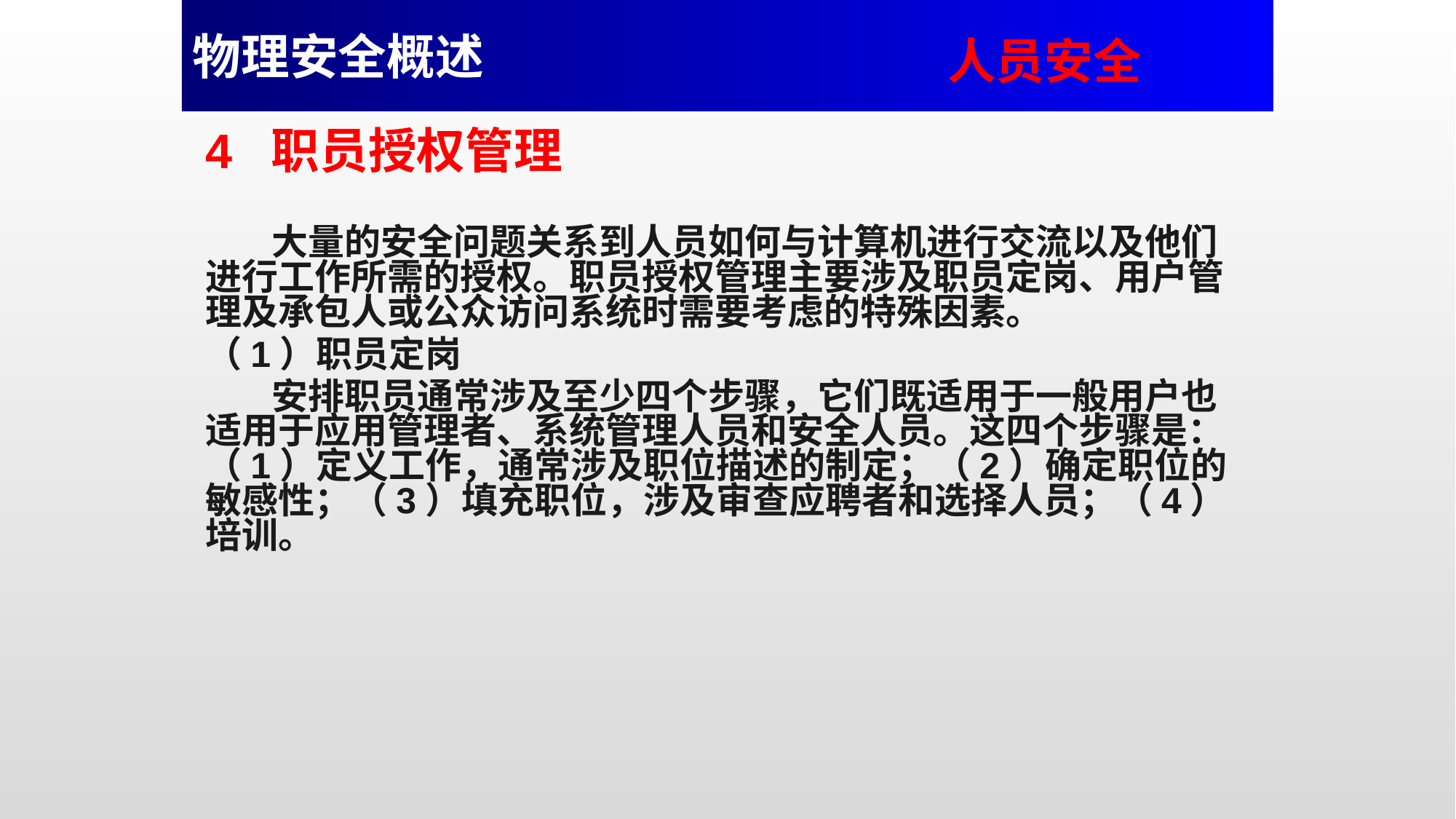

物理安全概述
人员安全
4  职员授权管理

       大量的安全问题关系到人员如何与计算机进行交流以及他们进行工作所需的授权。职员授权管理主要涉及职员定岗、用户管理及承包人或公众访问系统时需要考虑的特殊因素。
（1）职员定岗
       安排职员通常涉及至少四个步骤，它们既适用于一般用户也适用于应用管理者、系统管理人员和安全人员。这四个步骤是：（1）定义工作，通常涉及职位描述的制定；（2）确定职位的敏感性；（3）填充职位，涉及审查应聘者和选择人员；（4）培训。